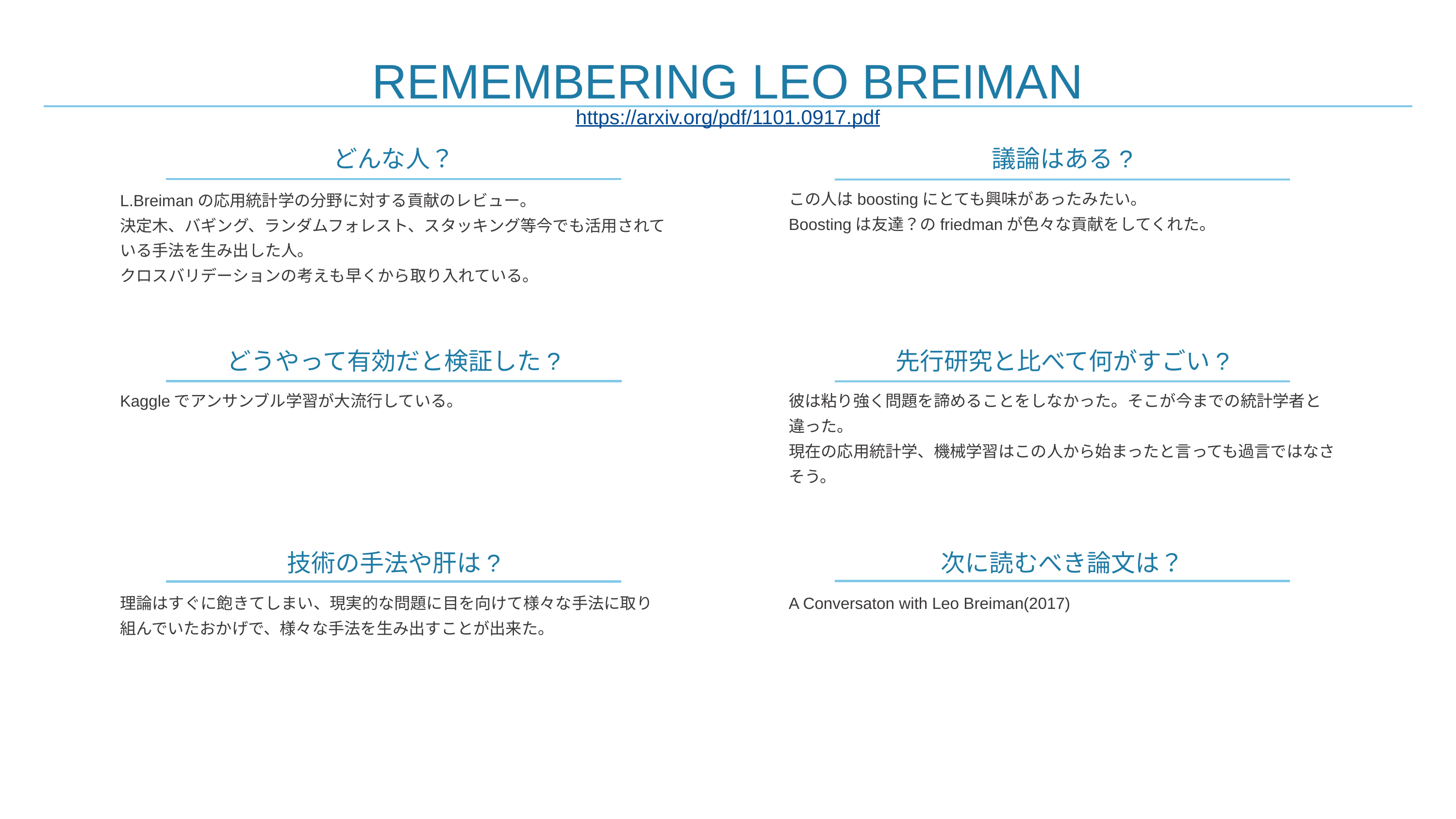

# REMEMBERING LEO BREIMAN
https://arxiv.org/pdf/1101.0917.pdf
どんな人？
議論はある?
この人はboostingにとても興味があったみたい。
Boostingは友達？のfriedmanが色々な貢献をしてくれた。
L.Breimanの応用統計学の分野に対する貢献のレビュー。
決定木、バギング、ランダムフォレスト、スタッキング等今でも活用されている手法を生み出した人。
クロスバリデーションの考えも早くから取り入れている。
どうやって有効だと検証した?
先行研究と比べて何がすごい?
Kaggleでアンサンブル学習が大流行している。
彼は粘り強く問題を諦めることをしなかった。そこが今までの統計学者と違った。
現在の応用統計学、機械学習はこの人から始まったと言っても過言ではなさそう。
技術の手法や肝は?
次に読むべき論文は？
理論はすぐに飽きてしまい、現実的な問題に目を向けて様々な手法に取り組んでいたおかげで、様々な手法を生み出すことが出来た。
A Conversaton with Leo Breiman(2017)